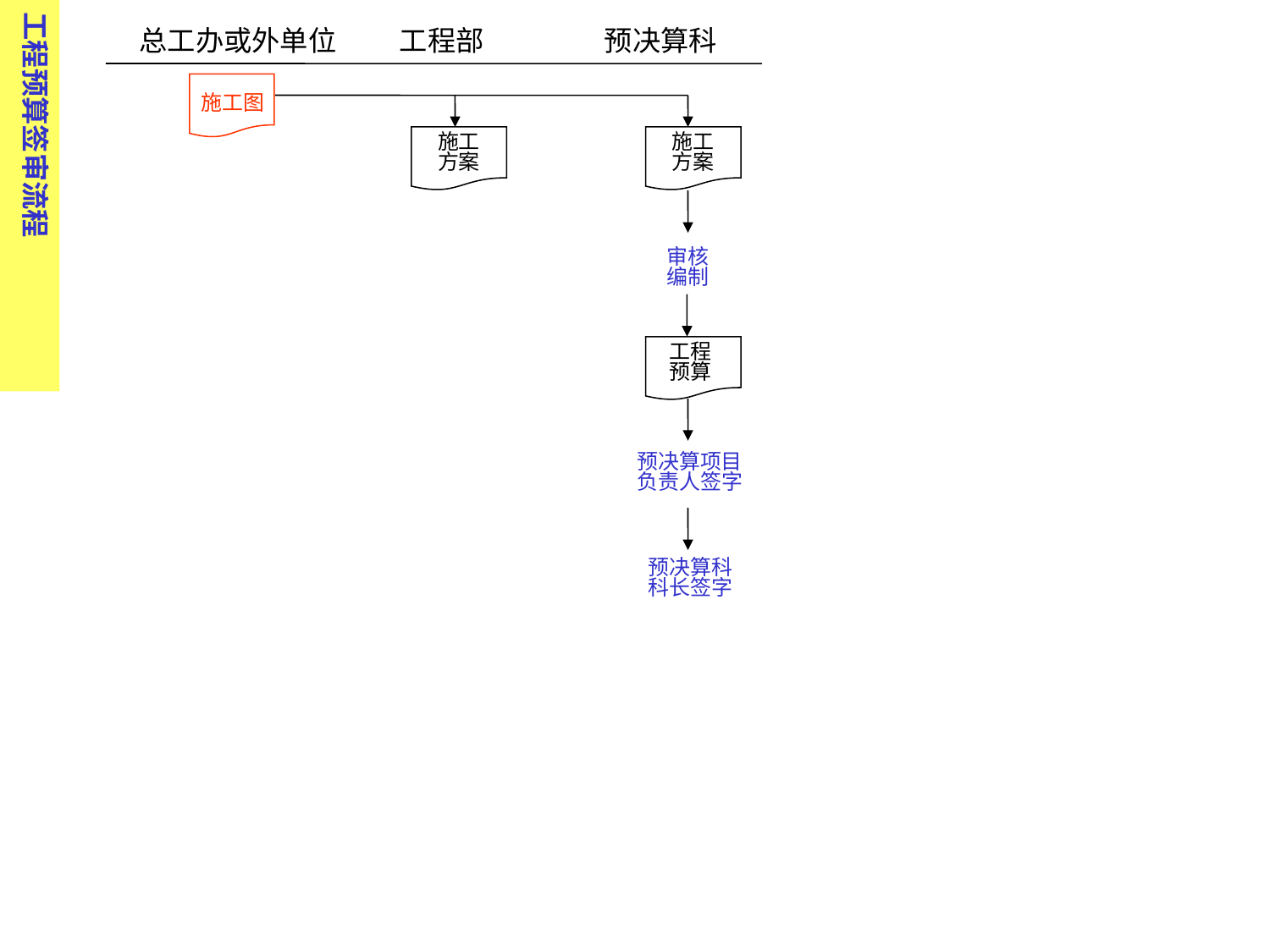

工程预算签审流程
总工办或外单位          工程部                   预决算科

施工图

施工方案

施工方案

审核编制

工程预算

预决算项目负责人签字

预决算科科长签字
97